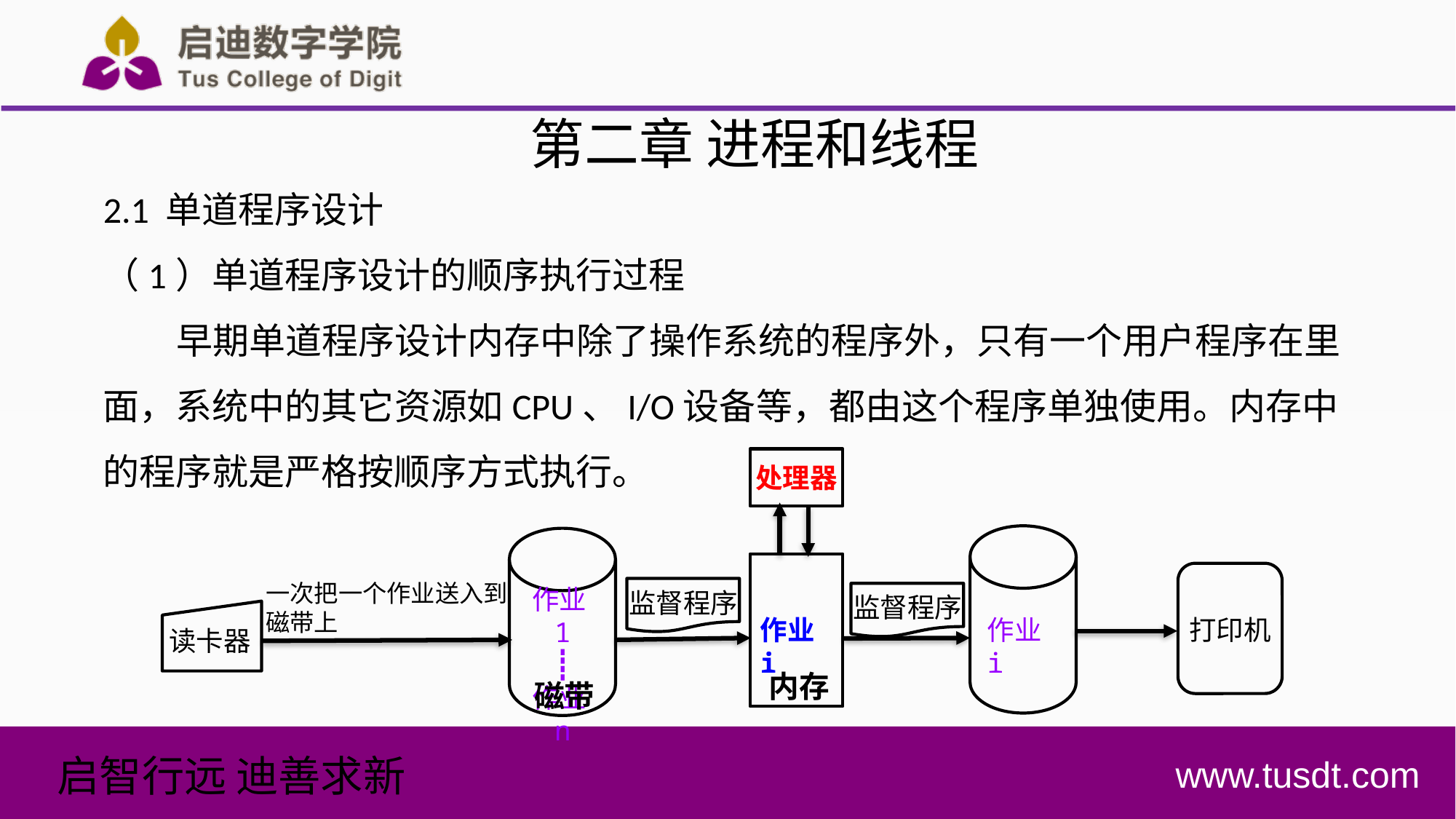

第二章 进程和线程
2.1 单道程序设计
（1）单道程序设计的顺序执行过程
早期单道程序设计内存中除了操作系统的程序外，只有一个用户程序在里面，系统中的其它资源如CPU、I/O设备等，都由这个程序单独使用。内存中的程序就是严格按顺序方式执行。

处理器

一次把一个作业送入到磁带上
作业1
┋
作业n

监督程序

监督程序

打印机
作业i
作业i
读卡器
内存
磁带